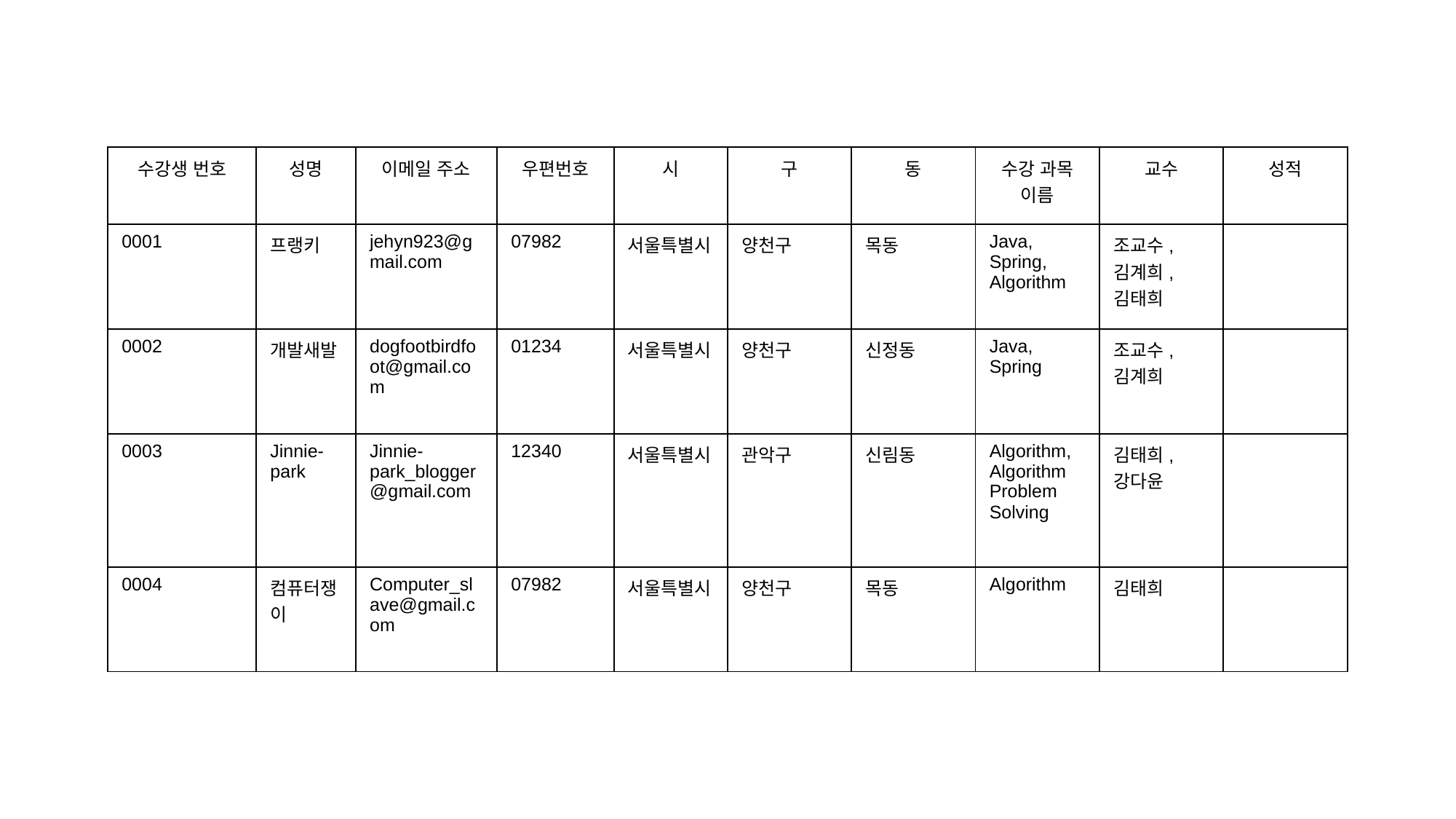

| 수강생 번호 | 성명 | 이메일 주소 | 우편번호 | 시 | 구 | 동 | 수강 과목 이름 | 교수 | 성적 |
| --- | --- | --- | --- | --- | --- | --- | --- | --- | --- |
| 0001 | 프랭키 | jehyn923@gmail.com | 07982 | 서울특별시 | 양천구 | 목동 | Java, Spring, Algorithm | 조교수, 김계희, 김태희 |  |
| 0002 | 개발새발 | dogfootbirdfoot@gmail.com | 01234 | 서울특별시 | 양천구 | 신정동 | Java, Spring | 조교수, 김계희 |  |
| 0003 | Jinnie-park | Jinnie-park\_blogger@gmail.com | 12340 | 서울특별시 | 관악구 | 신림동 | Algorithm, Algorithm Problem Solving | 김태희, 강다윤 |  |
| 0004 | 컴퓨터쟁이 | Computer\_slave@gmail.com | 07982 | 서울특별시 | 양천구 | 목동 | Algorithm | 김태희 |  |